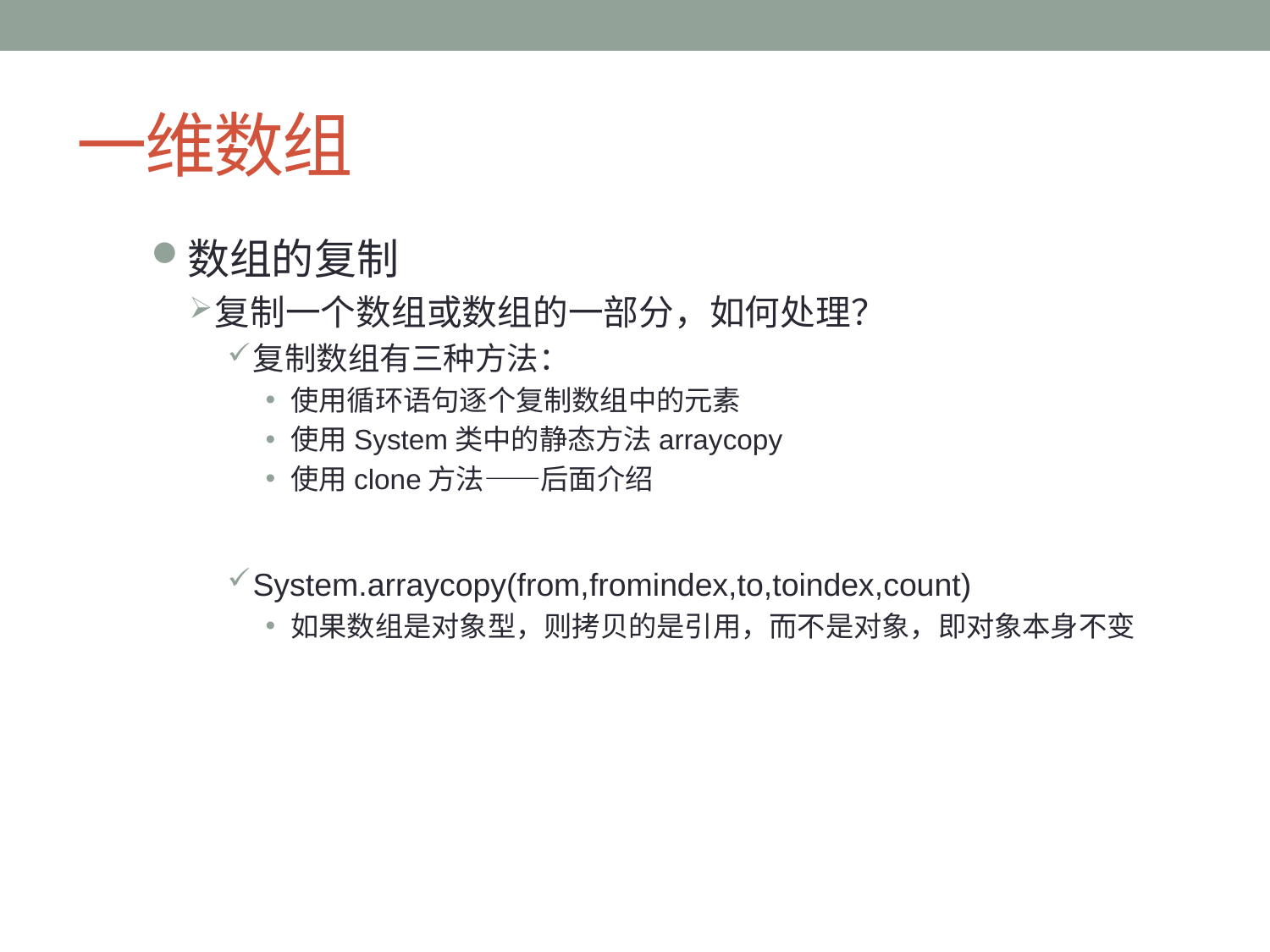

# 一维数组
数组的复制
复制一个数组或数组的一部分，如何处理？
复制数组有三种方法：
使用循环语句逐个复制数组中的元素
使用System类中的静态方法arraycopy
使用clone方法——后面介绍

System.arraycopy(from,fromindex,to,toindex,count)
如果数组是对象型，则拷贝的是引用，而不是对象，即对象本身不变